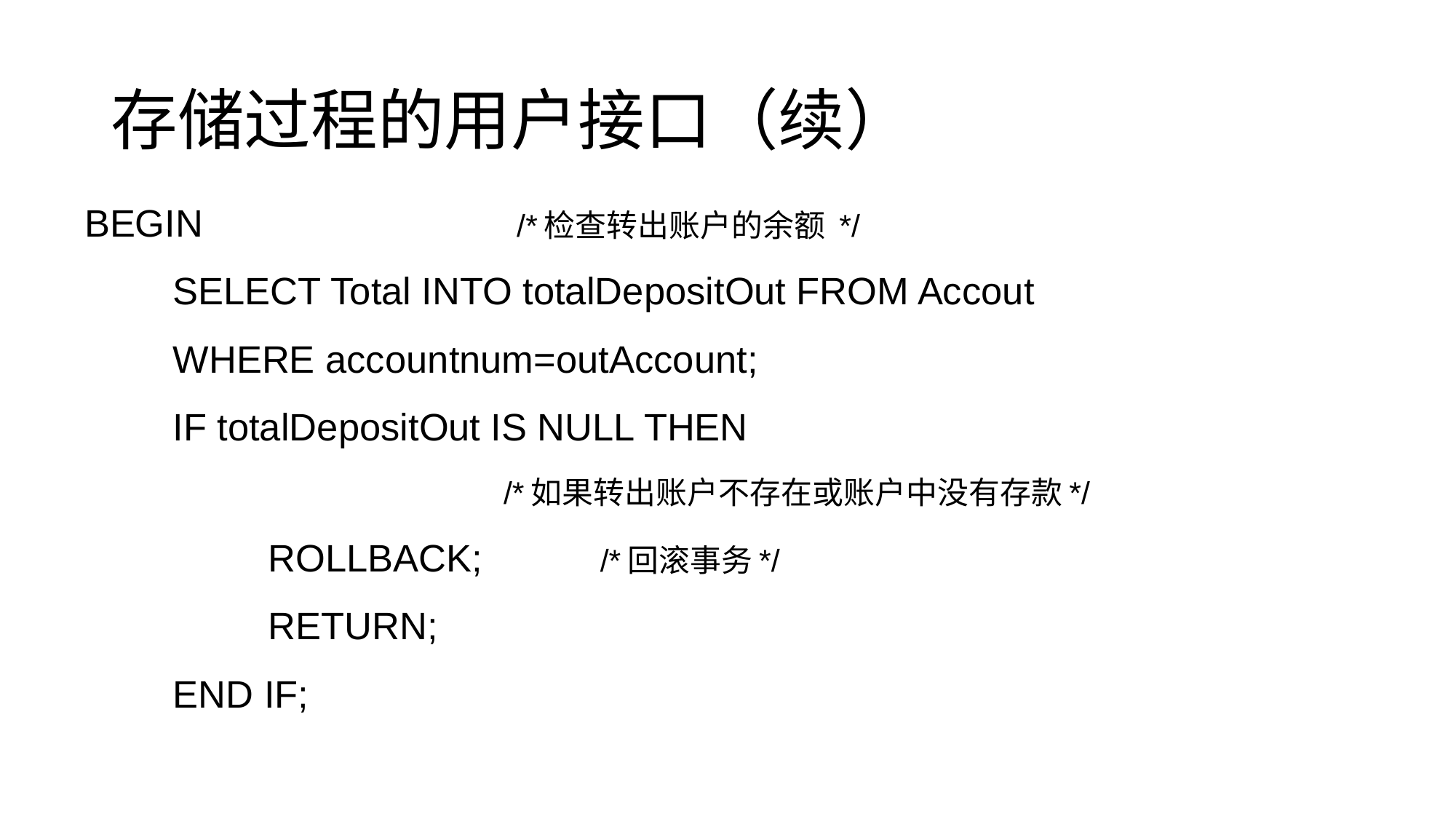

存储过程的用户接口（续）

 BEGIN                         	    /*检查转出账户的余额 */
	       SELECT Total INTO totalDepositOut FROM Accout
	       WHERE accountnum=outAccount;
	       IF totalDepositOut IS NULL THEN
                                   		   /*如果转出账户不存在或账户中没有存款*/
	                ROLLBACK; 	   /*回滚事务*/
	                RETURN;
	       END IF;